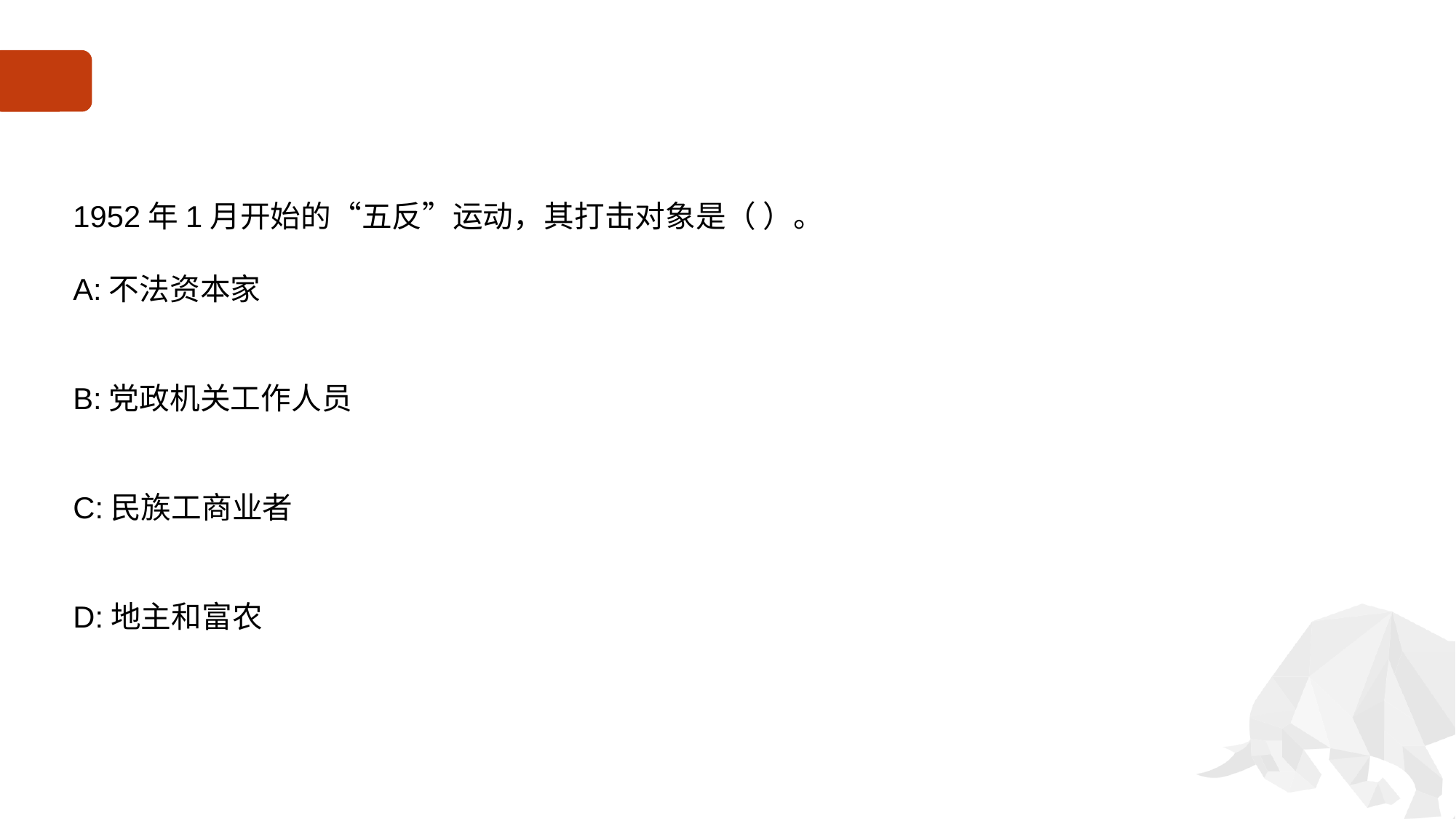

#
1952年1月开始的“五反”运动，其打击对象是（ ）。

A:不法资本家

B:党政机关工作人员

C:民族工商业者

D:地主和富农